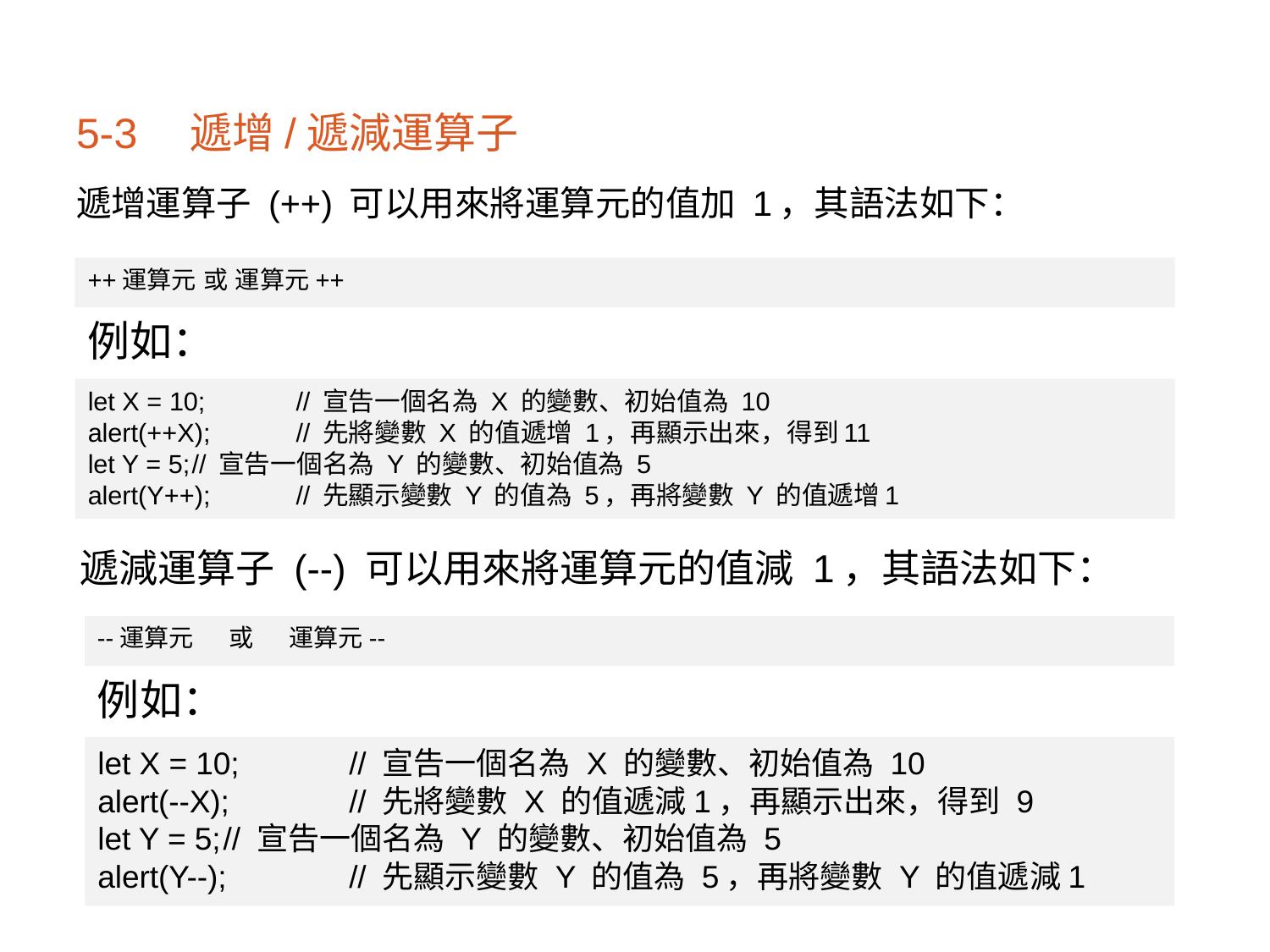

5-3　遞增/遞減運算子
遞增運算子 (++) 可以用來將運算元的值加 1，其語法如下：
++運算元 或 運算元++
例如：
let X = 10; 		// 宣告一個名為 X 的變數、初始值為 10
alert(++X);		// 先將變數 X 的值遞增 1，再顯示出來，得到11
let Y = 5;			// 宣告一個名為 Y 的變數、初始值為 5
alert(Y++);		// 先顯示變數 Y 的值為 5，再將變數 Y 的值遞增1
遞減運算子 (--) 可以用來將運算元的值減 1，其語法如下：
--運算元     或     運算元--
例如：
let X = 10;		// 宣告一個名為 X 的變數、初始值為 10
alert(--X);			// 先將變數 X 的值遞減1，再顯示出來，得到 9
let Y = 5;			// 宣告一個名為 Y 的變數、初始值為 5
alert(Y--);			// 先顯示變數 Y 的值為 5，再將變數 Y 的值遞減1